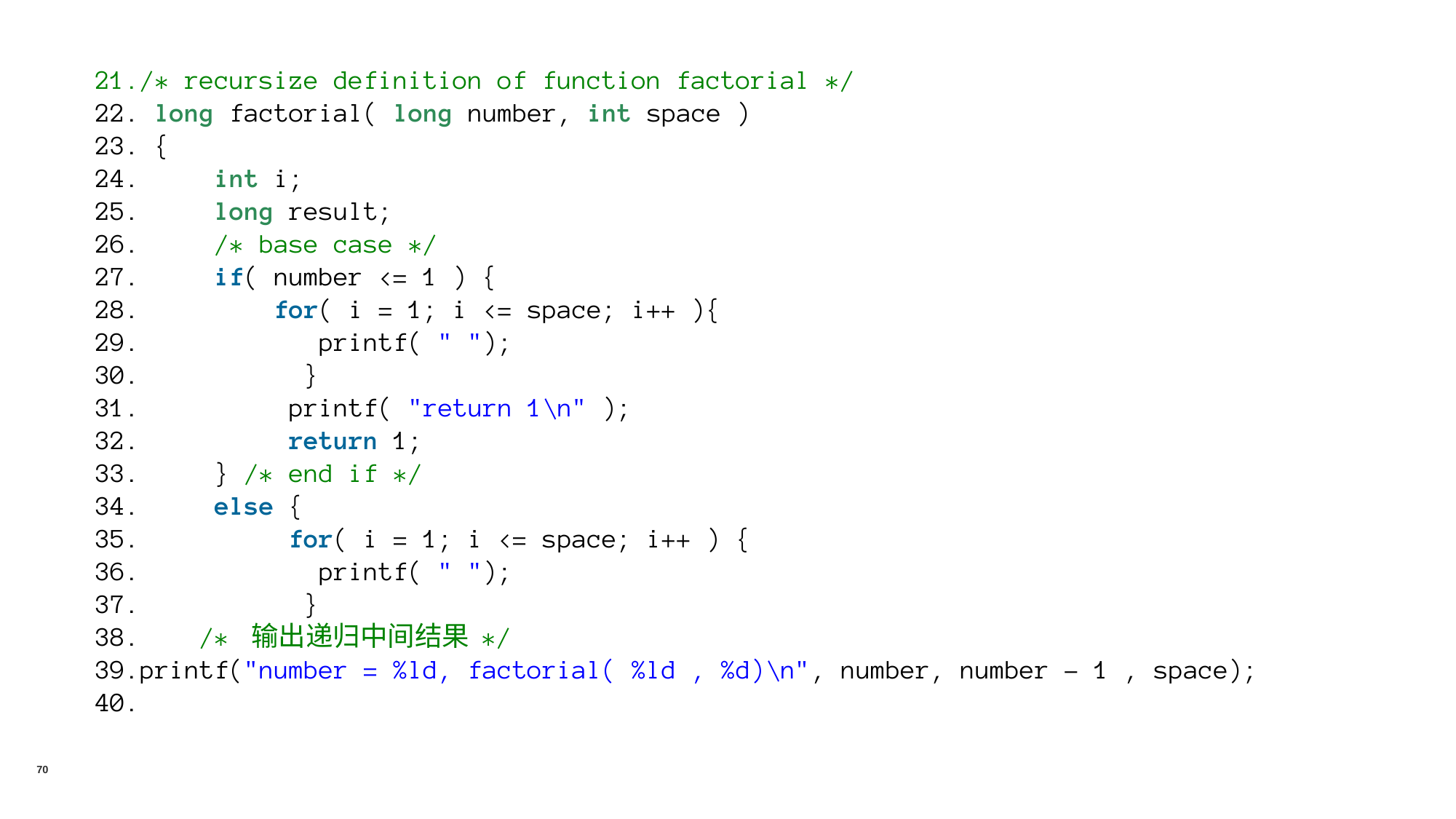

/* recursize definition of function factorial */
 long factorial( long number, int space )
 {
     int i;
     long result;
     /* base case */
     if( number <= 1 ) {
         for( i = 1; i <= space; i++ ){
            printf( " ");
           }
          printf( "return 1\n" );
          return 1;
     } /* end if */
     else {
          for( i = 1; i <= space; i++ ) {
            printf( " ");
           }
    /* 输出递归中间结果 */
printf("number = %ld, factorial( %ld , %d)\n", number, number - 1 , space);

70